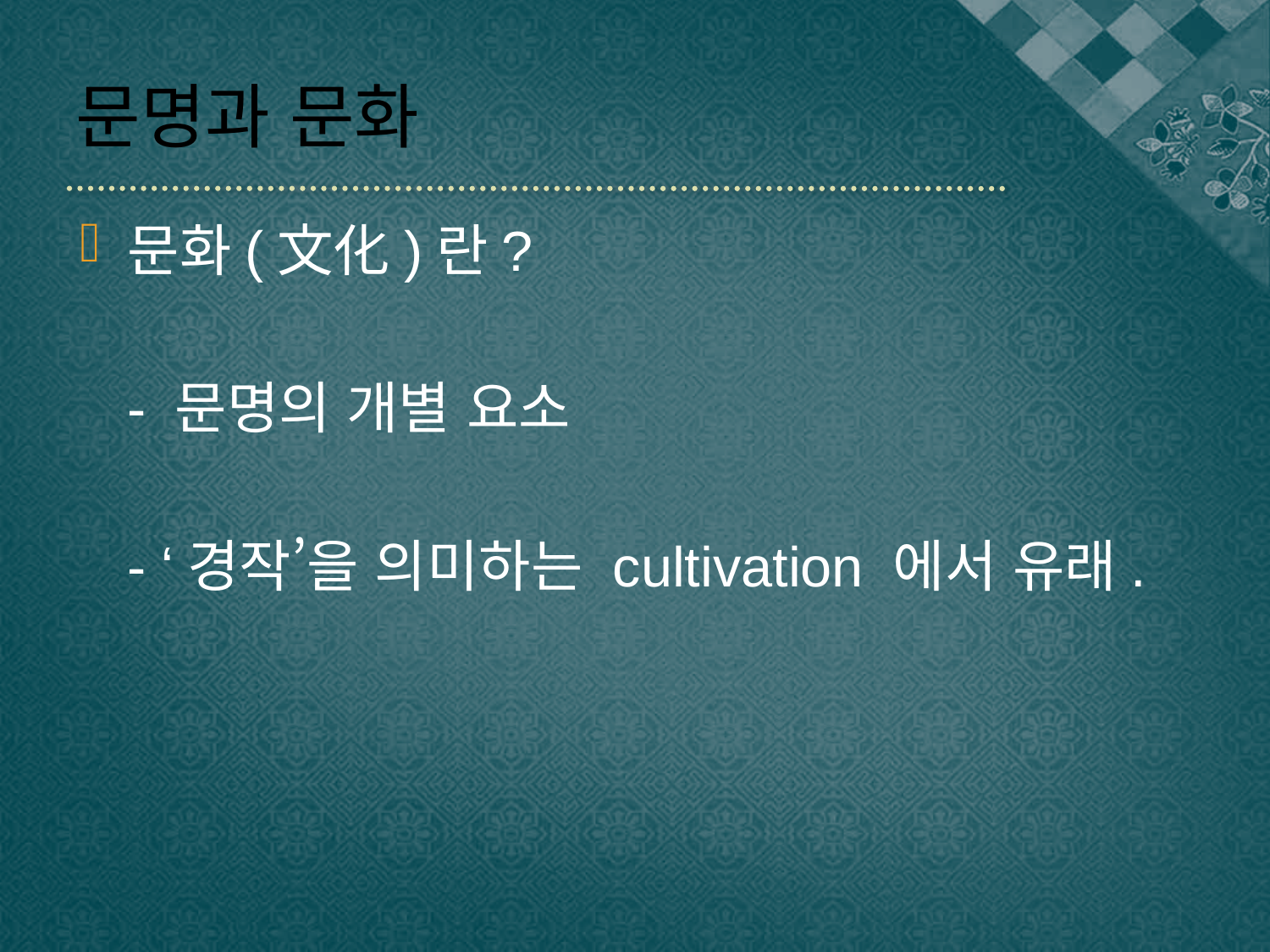

# 문명과 문화
문화(文化)란?

   - 문명의 개별 요소

   - ‘경작’을 의미하는 cultivation 에서 유래.